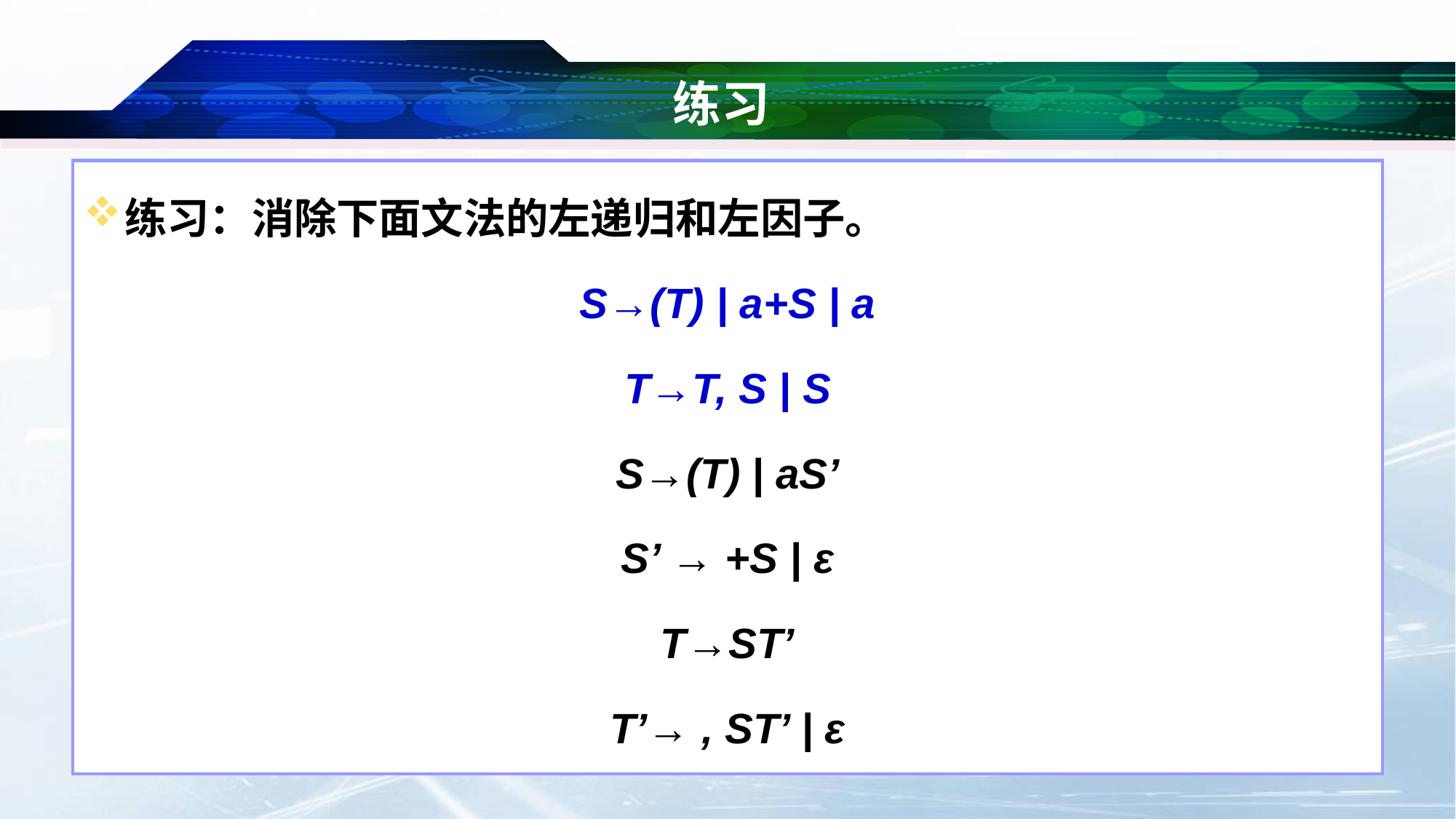

# 练习
练习：消除下面文法的左递归和左因子。
S→(T) | a+S | a
T→T, S | S
S→(T) | aS’
S’ → +S | ε
T→ST’
T’→ , ST’ | ε